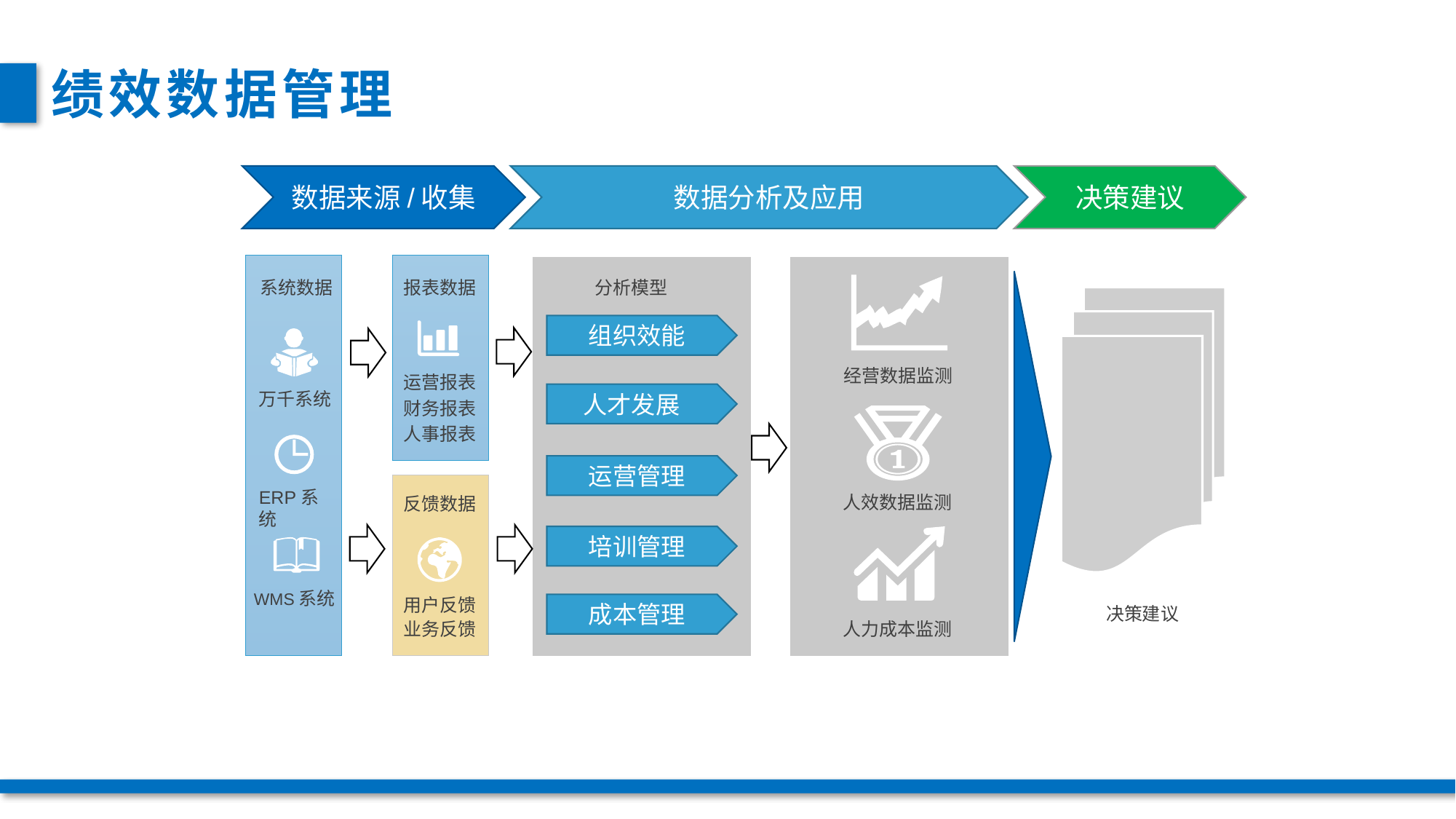

绩效数据管理

决策建议
数据来源/收集
数据分析及应用

系统数据
报表数据
分析模型

组织效能

经营数据监测
运营报表
万千系统
人才发展
财务报表

人事报表

运营管理

ERP系统
人效数据监测
反馈数据

培训管理

WMS系统
用户反馈
成本管理
决策建议
业务反馈
人力成本监测